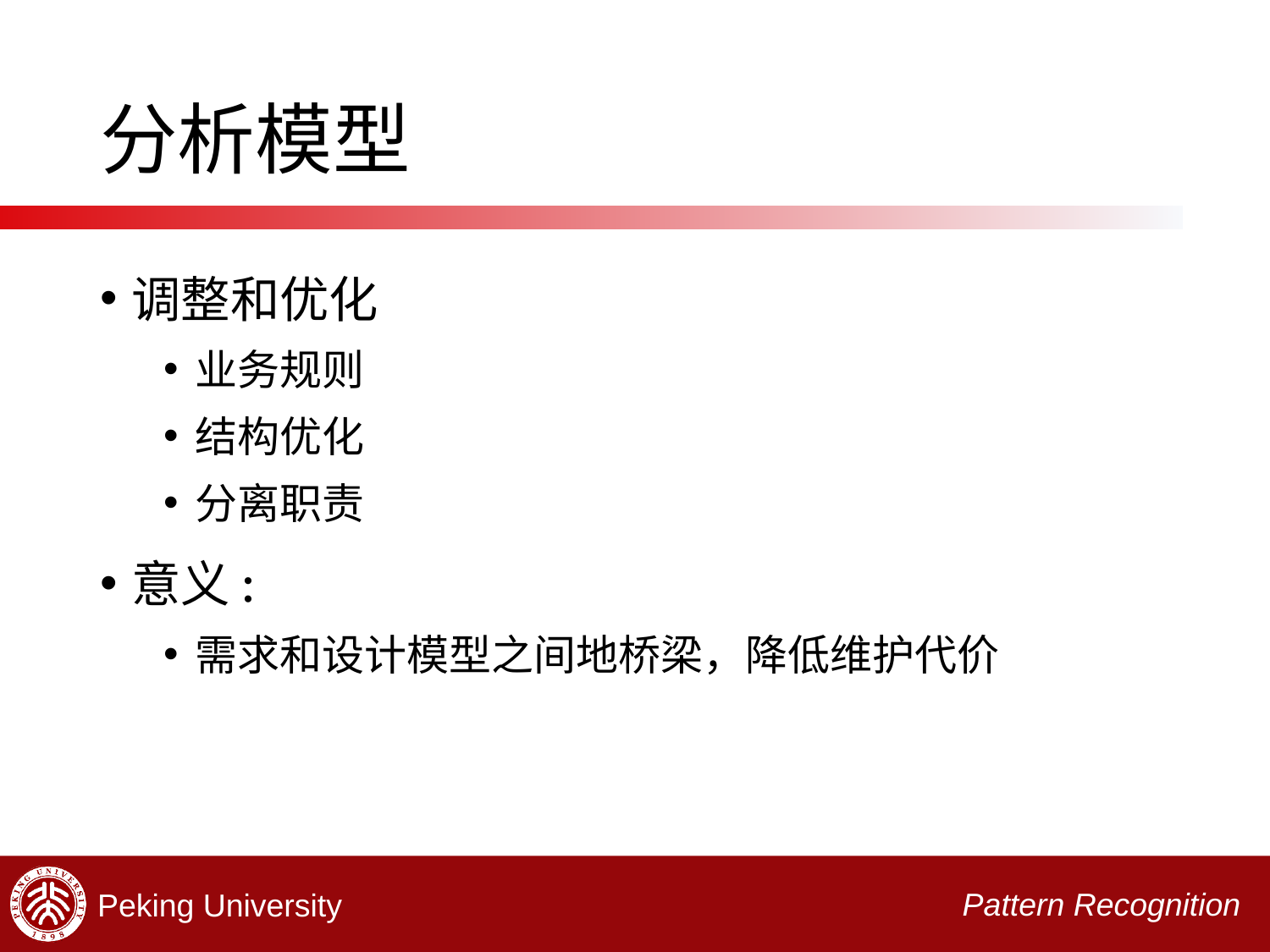

# 分析模型
调整和优化
业务规则
结构优化
分离职责
意义:
需求和设计模型之间地桥梁，降低维护代价